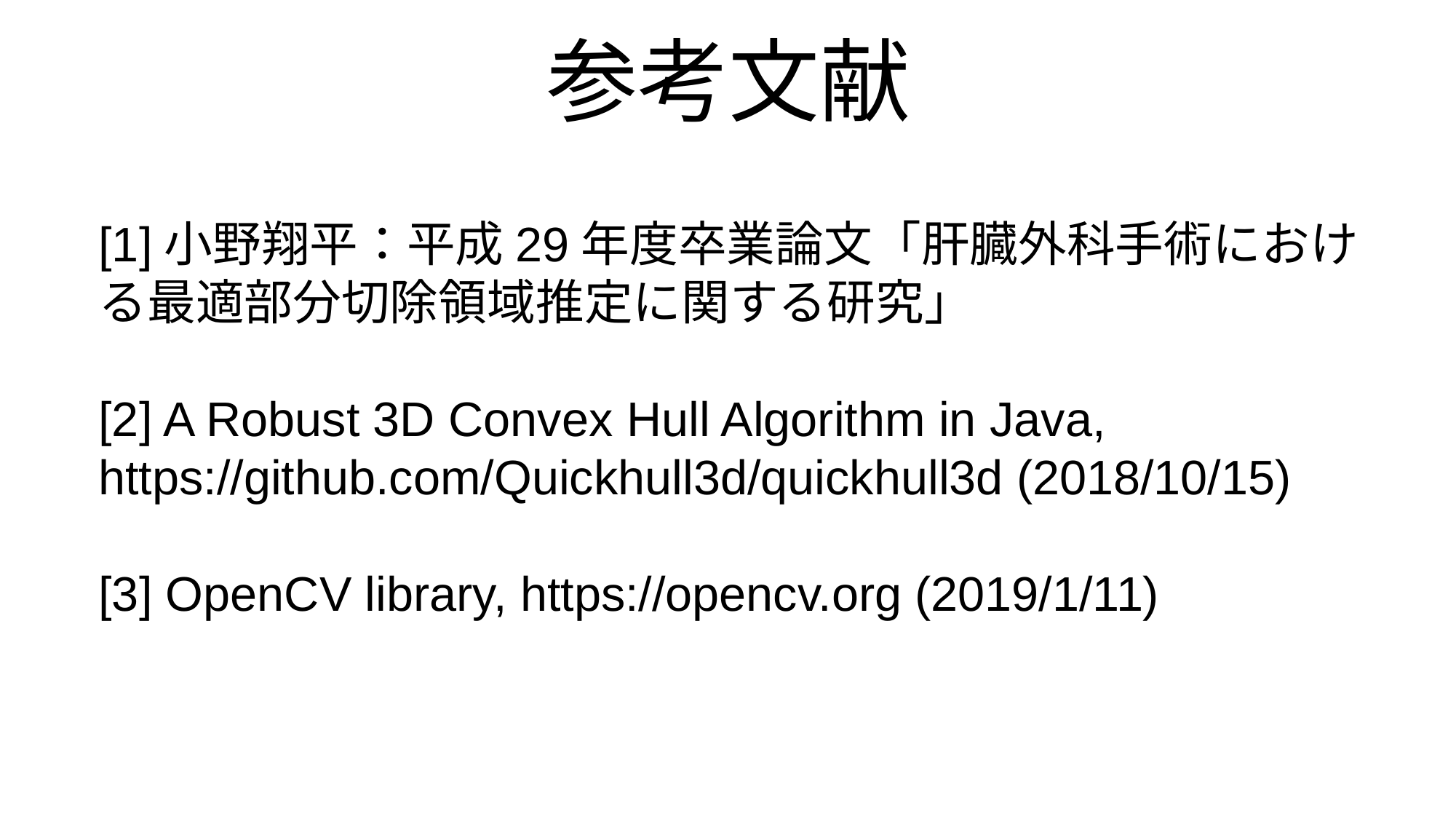

# 参考文献
[1]小野翔平：平成29年度卒業論文「肝臓外科手術における最適部分切除領域推定に関する研究」

[2] A Robust 3D Convex Hull Algorithm in Java, https://github.com/Quickhull3d/quickhull3d (2018/10/15)

[3] OpenCV library, https://opencv.org (2019/1/11)